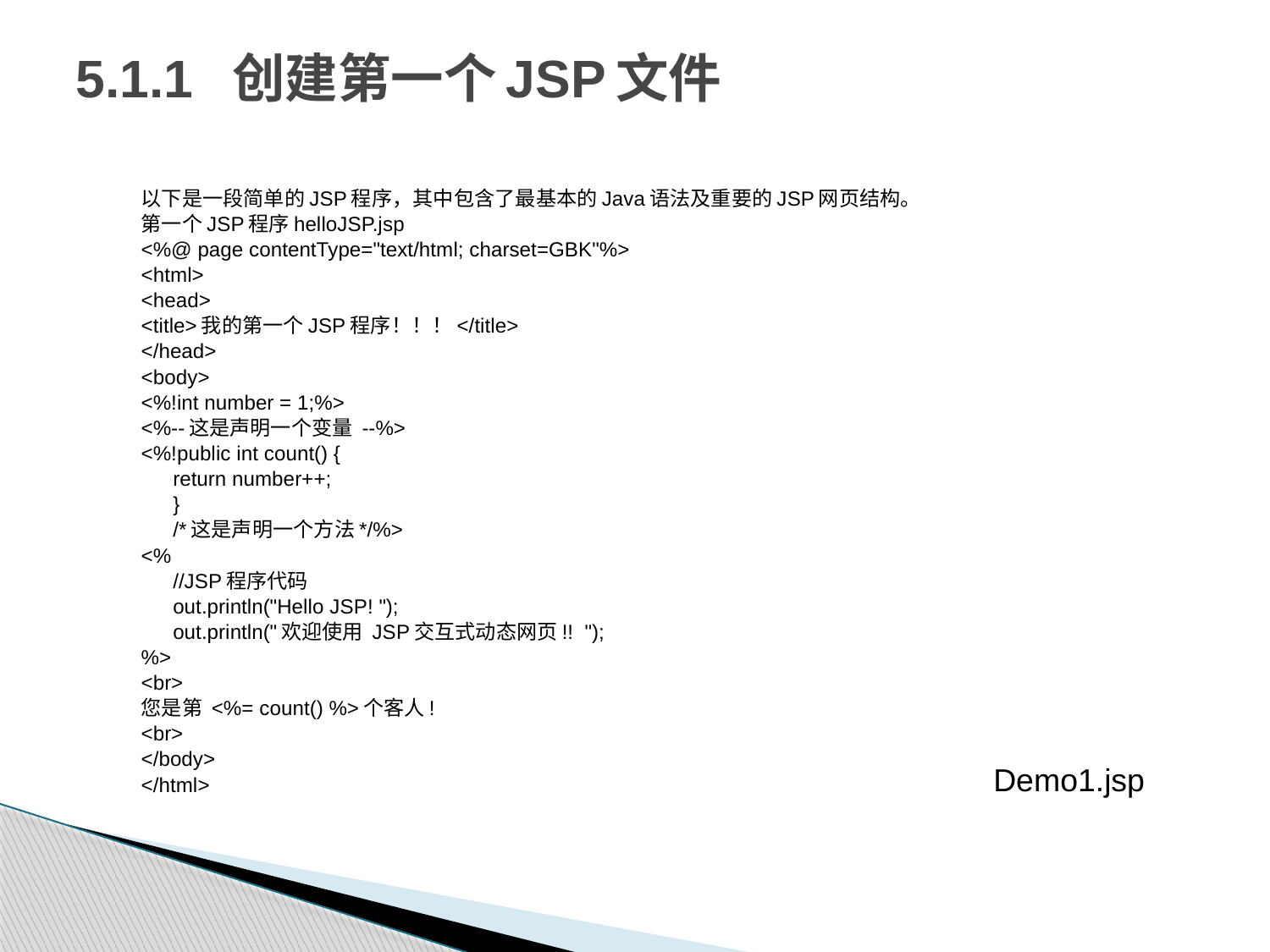

# 5.1.1  创建第一个JSP文件
以下是一段简单的JSP程序，其中包含了最基本的Java语法及重要的JSP网页结构。
第一个JSP程序helloJSP.jsp
<%@ page contentType="text/html; charset=GBK"%>
<html>
<head>
<title>我的第一个JSP程序！！！</title>
</head>
<body>
<%!int number = 1;%>
<%--这是声明一个变量 --%>
<%!public int count() {
		return number++;
	}
	/*这是声明一个方法*/%>
<%
	//JSP程序代码
	out.println("Hello JSP! ");
	out.println("欢迎使用 JSP交互式动态网页!!  ");
%>
<br>
您是第 <%= count() %>个客人!
<br>
</body>
</html>
Demo1.jsp